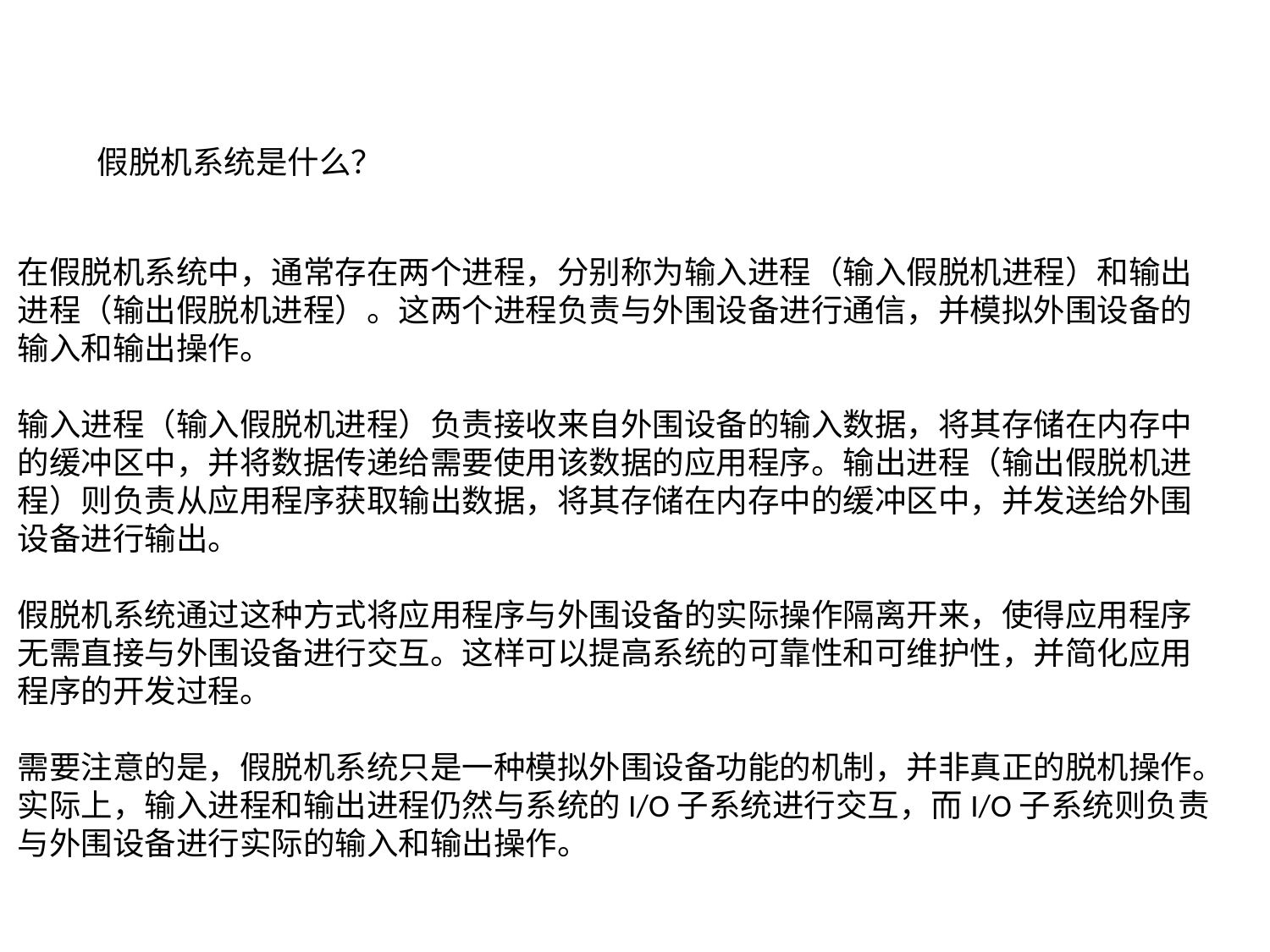

假脱机系统是什么？
在假脱机系统中，通常存在两个进程，分别称为输入进程（输入假脱机进程）和输出进程（输出假脱机进程）。这两个进程负责与外围设备进行通信，并模拟外围设备的输入和输出操作。

输入进程（输入假脱机进程）负责接收来自外围设备的输入数据，将其存储在内存中的缓冲区中，并将数据传递给需要使用该数据的应用程序。输出进程（输出假脱机进程）则负责从应用程序获取输出数据，将其存储在内存中的缓冲区中，并发送给外围设备进行输出。

假脱机系统通过这种方式将应用程序与外围设备的实际操作隔离开来，使得应用程序无需直接与外围设备进行交互。这样可以提高系统的可靠性和可维护性，并简化应用程序的开发过程。

需要注意的是，假脱机系统只是一种模拟外围设备功能的机制，并非真正的脱机操作。实际上，输入进程和输出进程仍然与系统的I/O子系统进行交互，而I/O子系统则负责与外围设备进行实际的输入和输出操作。